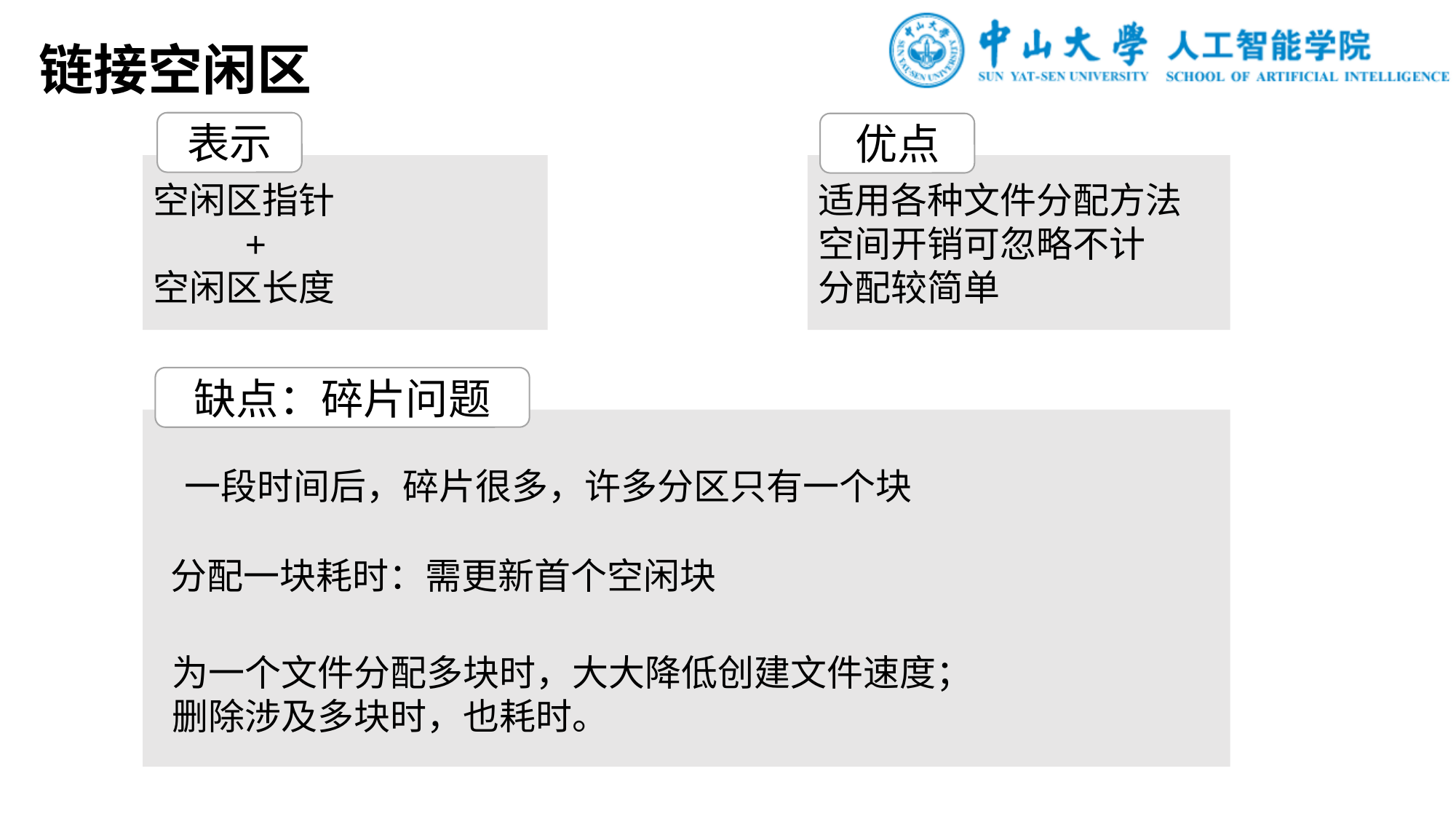

链接空闲区
表示
优点
空闲区指针
         +
空闲区长度
适用各种文件分配方法
空间开销可忽略不计
分配较简单
缺点：碎片问题

一段时间后，碎片很多，许多分区只有一个块
分配一块耗时：需更新首个空闲块
为一个文件分配多块时，大大降低创建文件速度；
删除涉及多块时，也耗时。